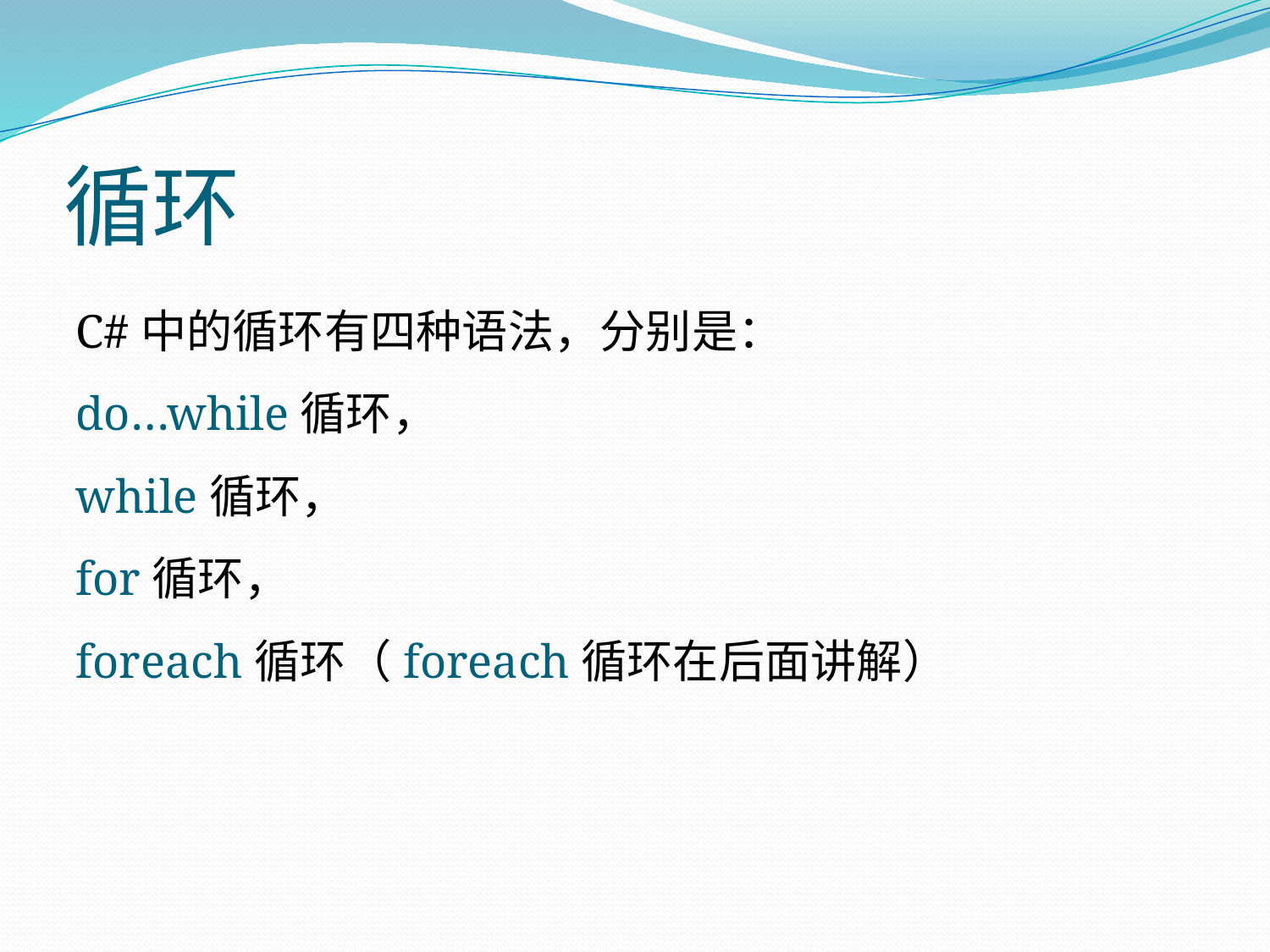

# 循环
C#中的循环有四种语法，分别是：
do…while循环，
while循环，
for循环，
foreach循环（foreach循环在后面讲解）